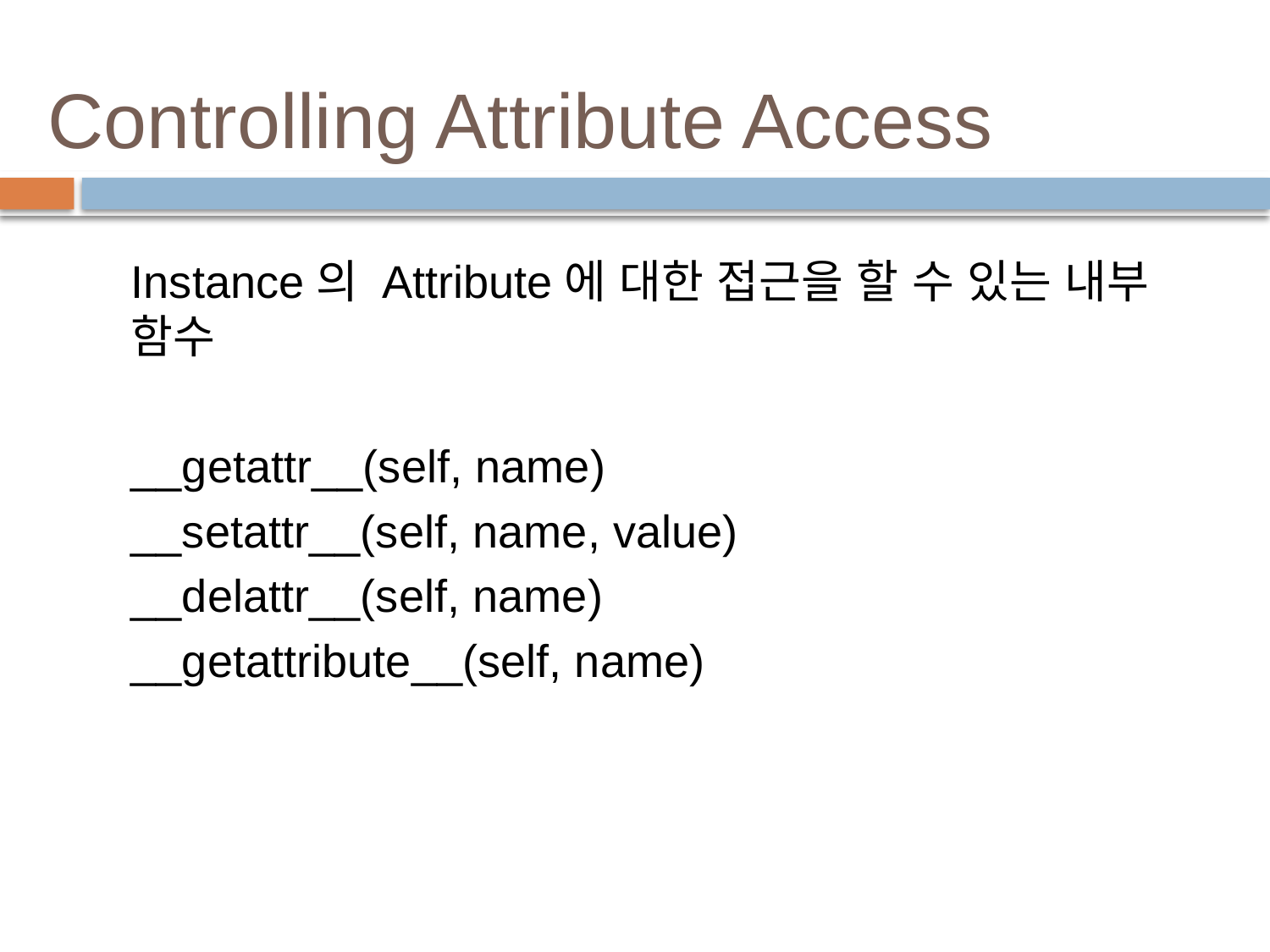

# Controlling Attribute Access
Instance의 Attribute에 대한 접근을 할 수 있는 내부 함수

__getattr__(self, name)
__setattr__(self, name, value)
__delattr__(self, name)
__getattribute__(self, name)